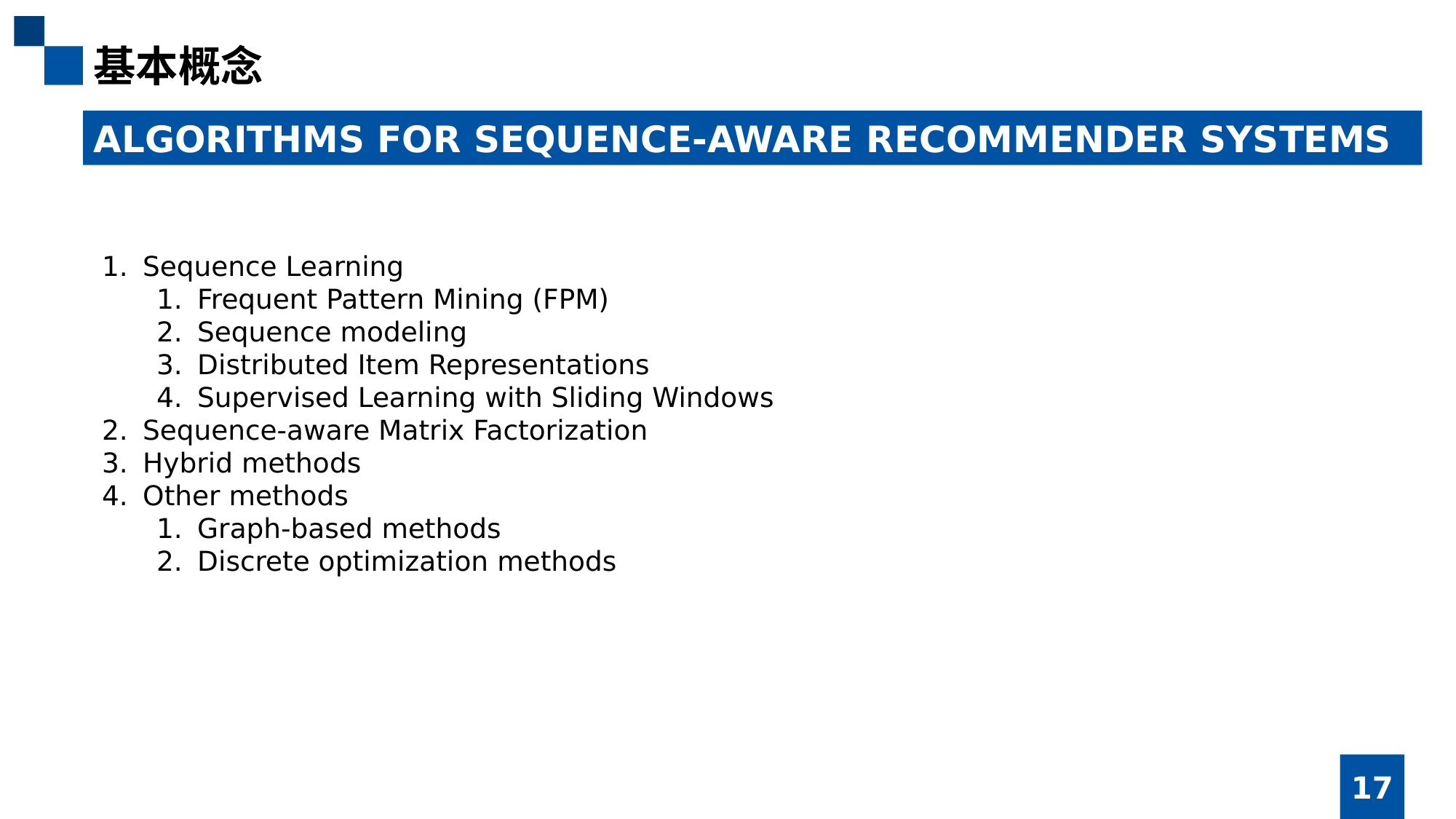

基本概念
ALGORITHMS FOR SEQUENCE-AWARE RECOMMENDER SYSTEMS
Sequence Learning
Frequent Pattern Mining (FPM)
Sequence modeling
Distributed Item Representations
Supervised Learning with Sliding Windows
Sequence-aware Matrix Factorization
Hybrid methods
Other methods
Graph-based methods
Discrete optimization methods
17